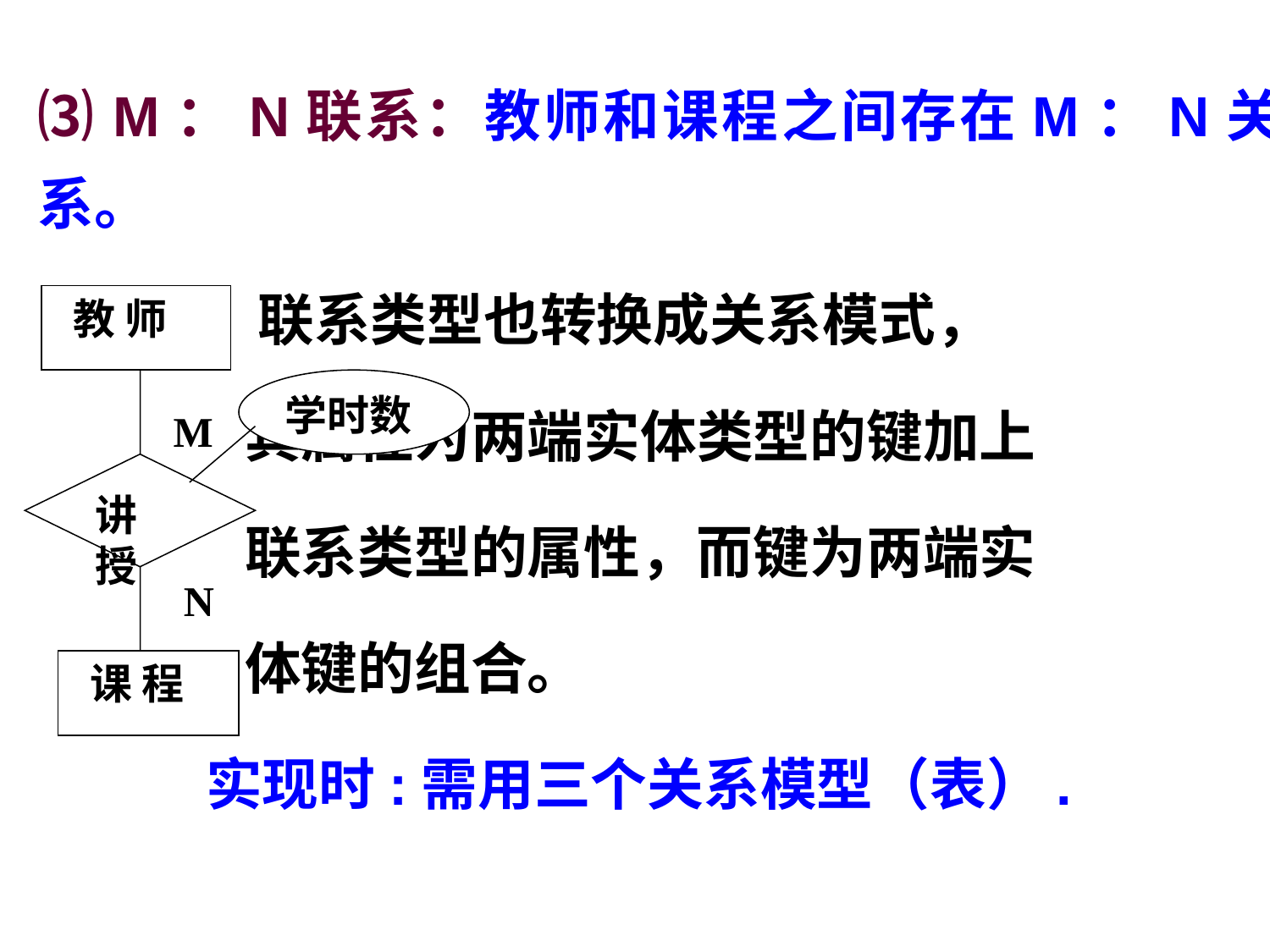

⑶ M：N联系：教师和课程之间存在M：N关系。
                联系类型也转换成关系模式，
               其属性为两端实体类型的键加上
               联系类型的属性，而键为两端实
               体键的组合。
            实现时:需用三个关系模型（表）.

 教 师

学时数
M

讲 授

N
 课 程